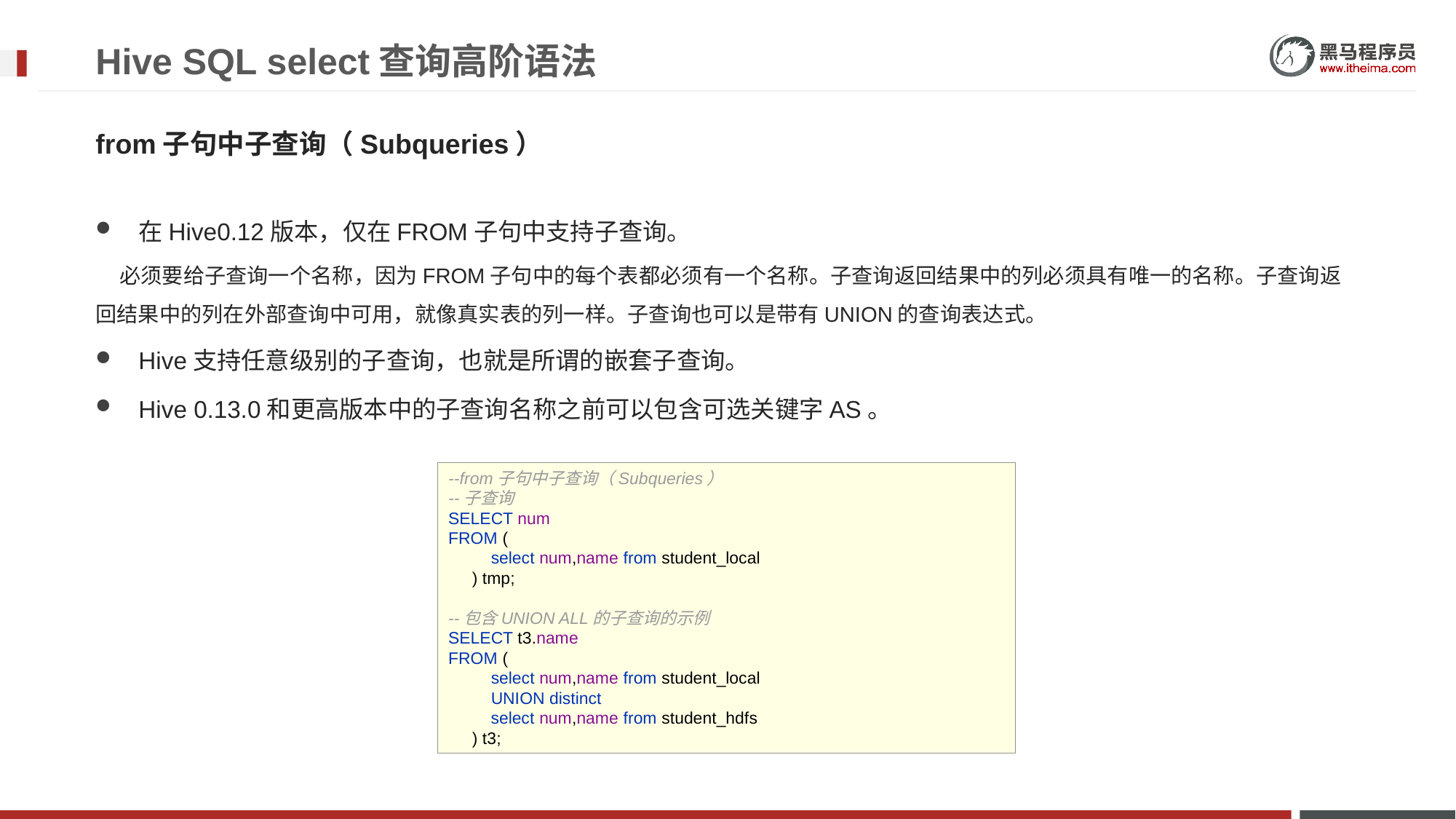

# Hive SQL select查询高阶语法
from子句中子查询（Subqueries）
在Hive0.12版本，仅在FROM子句中支持子查询。
    必须要给子查询一个名称，因为FROM子句中的每个表都必须有一个名称。子查询返回结果中的列必须具有唯一的名称。子查询返回结果中的列在外部查询中可用，就像真实表的列一样。子查询也可以是带有UNION的查询表达式。
Hive支持任意级别的子查询，也就是所谓的嵌套子查询。
Hive 0.13.0和更高版本中的子查询名称之前可以包含可选关键字AS。

--from子句中子查询（Subqueries）
--子查询
SELECT num
FROM (
         select num,name from student_local
     ) tmp;
--包含UNION ALL的子查询的示例
SELECT t3.name
FROM (
         select num,name from student_local
         UNION distinct
         select num,name from student_hdfs
     ) t3;